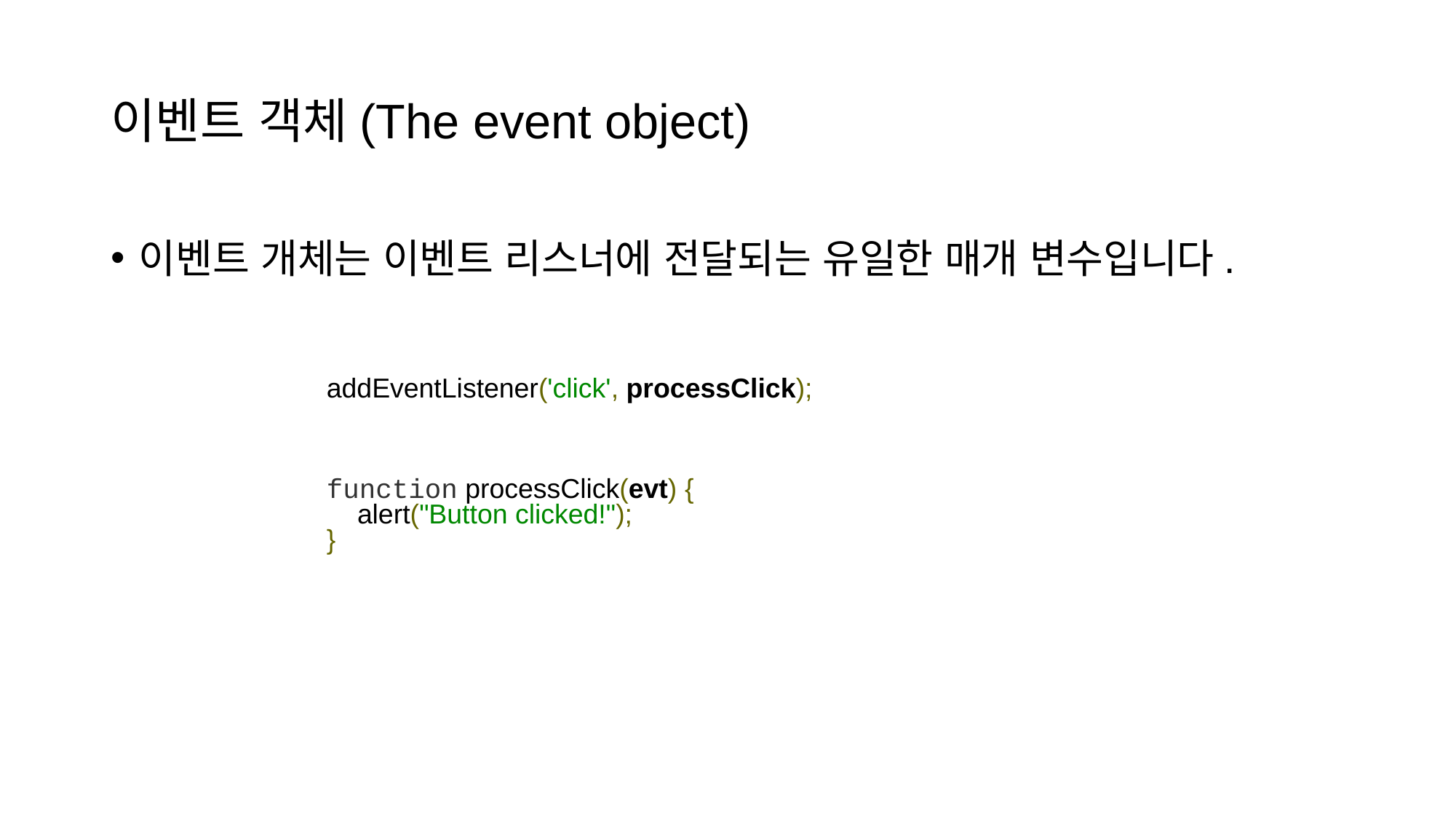

# 이벤트 객체(The event object)
이벤트 개체는 이벤트 리스너에 전달되는 유일한 매개 변수입니다.
addEventListener('click', processClick);
function processClick(evt) {
    alert("Button clicked!");
}